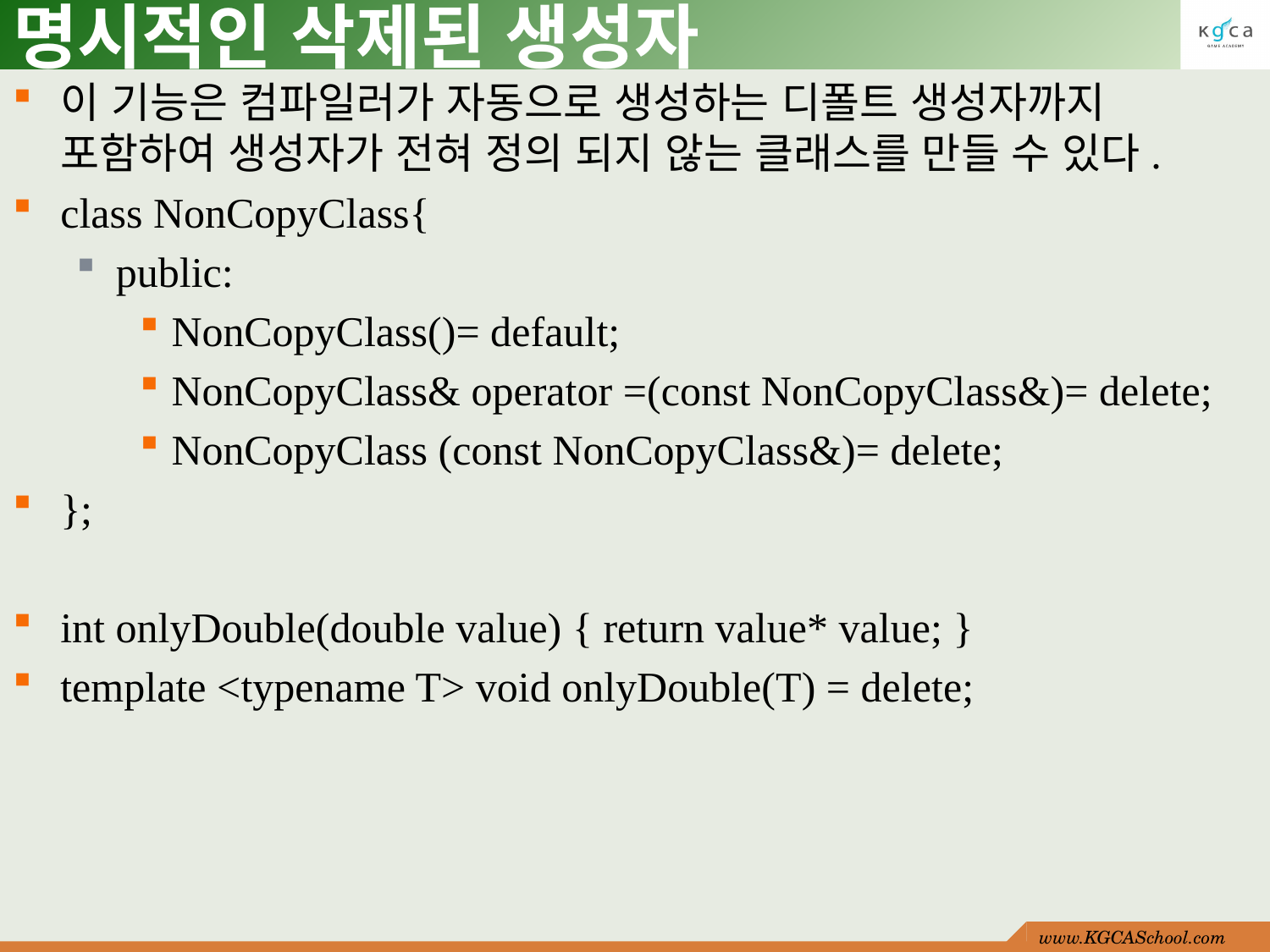

# 명시적인 삭제된 생성자
이 기능은 컴파일러가 자동으로 생성하는 디폴트 생성자까지 포함하여 생성자가 전혀 정의 되지 않는 클래스를 만들 수 있다.
class NonCopyClass{
public:
NonCopyClass()= default;
NonCopyClass& operator =(const NonCopyClass&)= delete;
NonCopyClass (const NonCopyClass&)= delete;
};

int onlyDouble(double value) { return value* value; }
template <typename T> void onlyDouble(T) = delete;